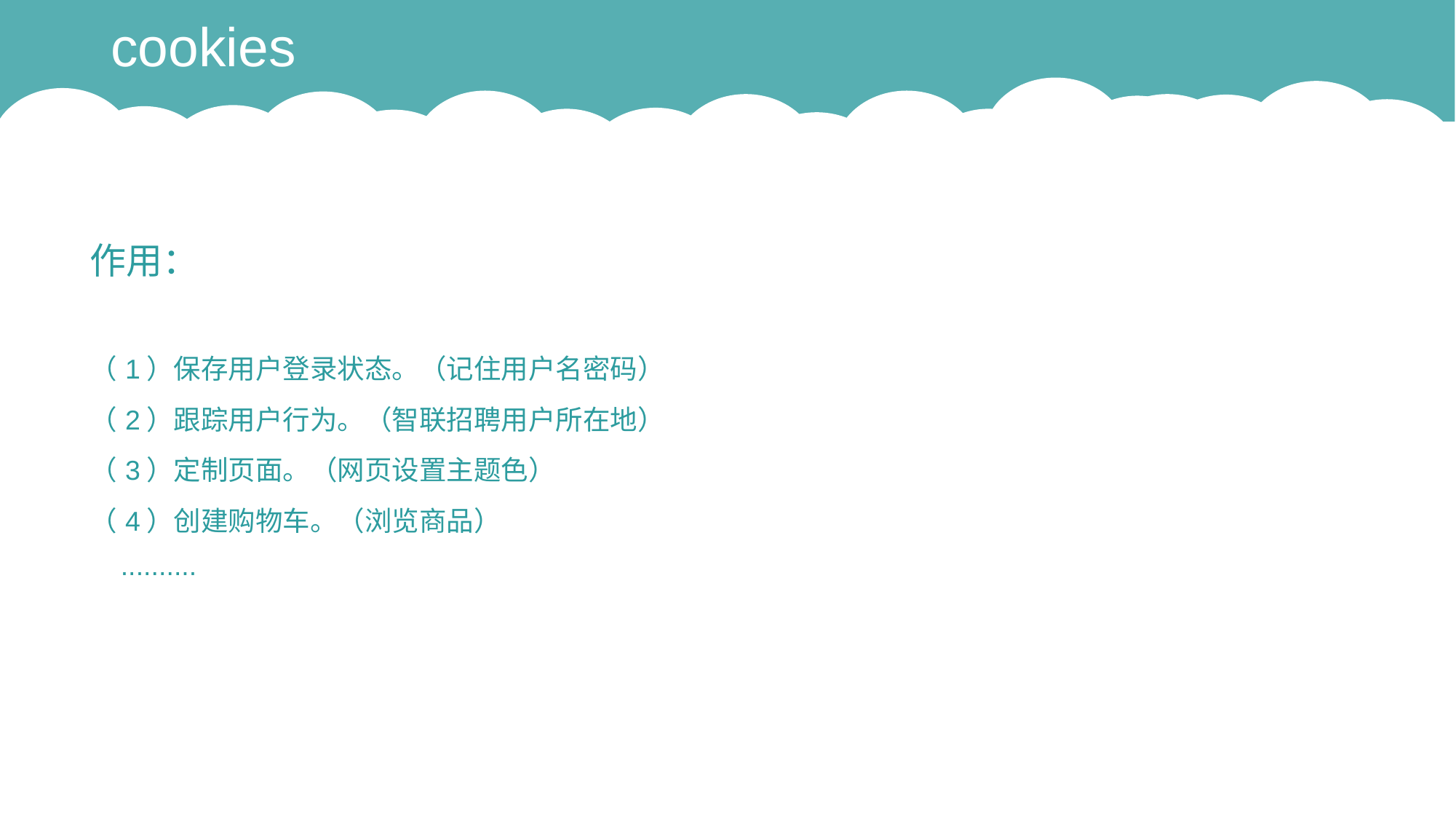

# cookies
作用：

（1）保存用户登录状态。（记住用户名密码）
（2）跟踪用户行为。（智联招聘用户所在地）
（3）定制页面。（网页设置主题色）
（4）创建购物车。（浏览商品）
    ..........